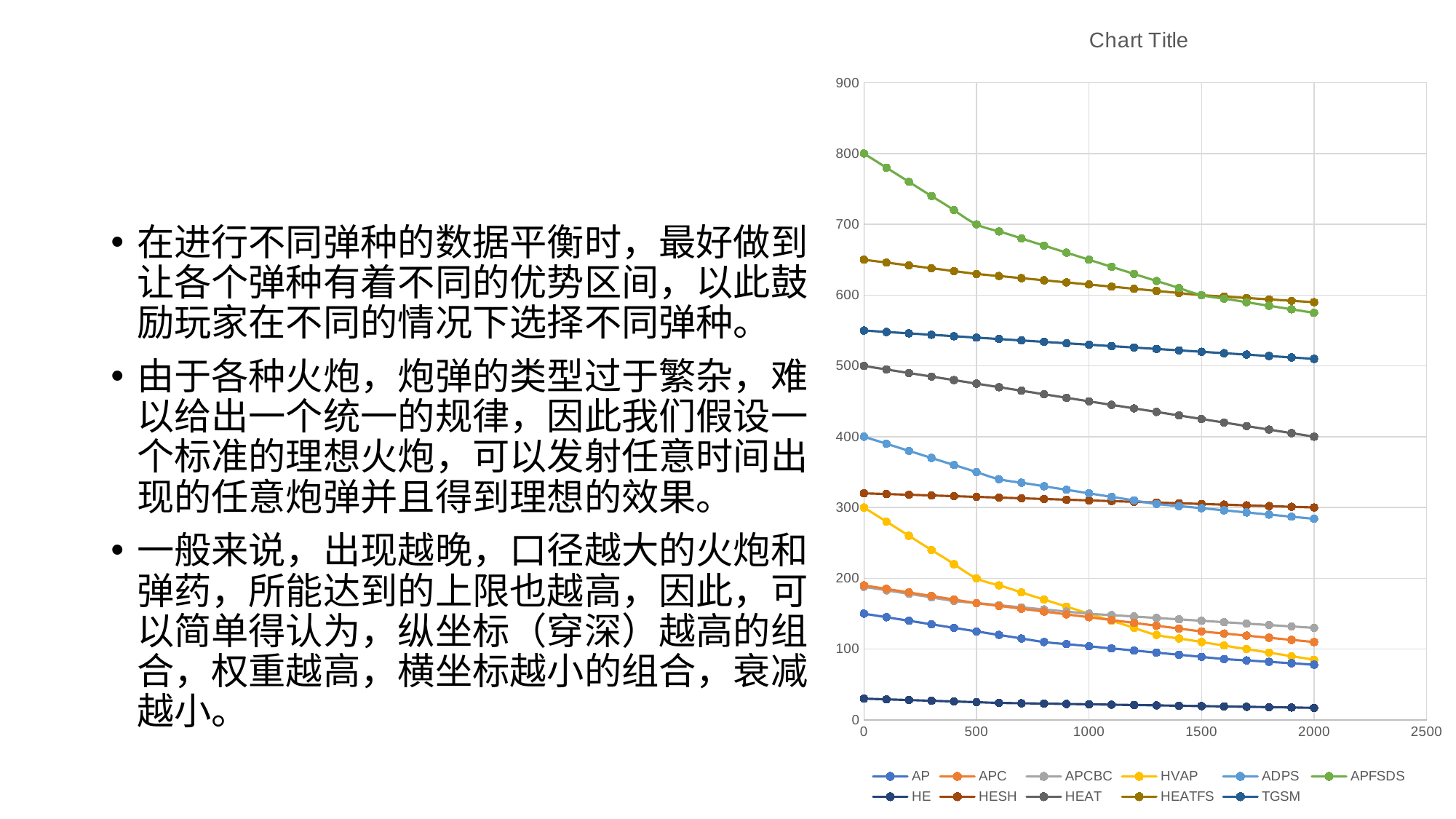

### Chart:

| Category | AP | APC | APCBC | HVAP | ADPS  | APFSDS | HE | HESH | HEAT | HEATFS | TGSM |
|---|---|---|---|---|---|---|---|---|---|---|---|
#
在进行不同弹种的数据平衡时，最好做到让各个弹种有着不同的优势区间，以此鼓励玩家在不同的情况下选择不同弹种。
由于各种火炮，炮弹的类型过于繁杂，难以给出一个统一的规律，因此我们假设一个标准的理想火炮，可以发射任意时间出现的任意炮弹并且得到理想的效果。
一般来说，出现越晚，口径越大的火炮和弹药，所能达到的上限也越高，因此，可以简单得认为，纵坐标（穿深）越高的组合，权重越高，横坐标越小的组合，衰减越小。